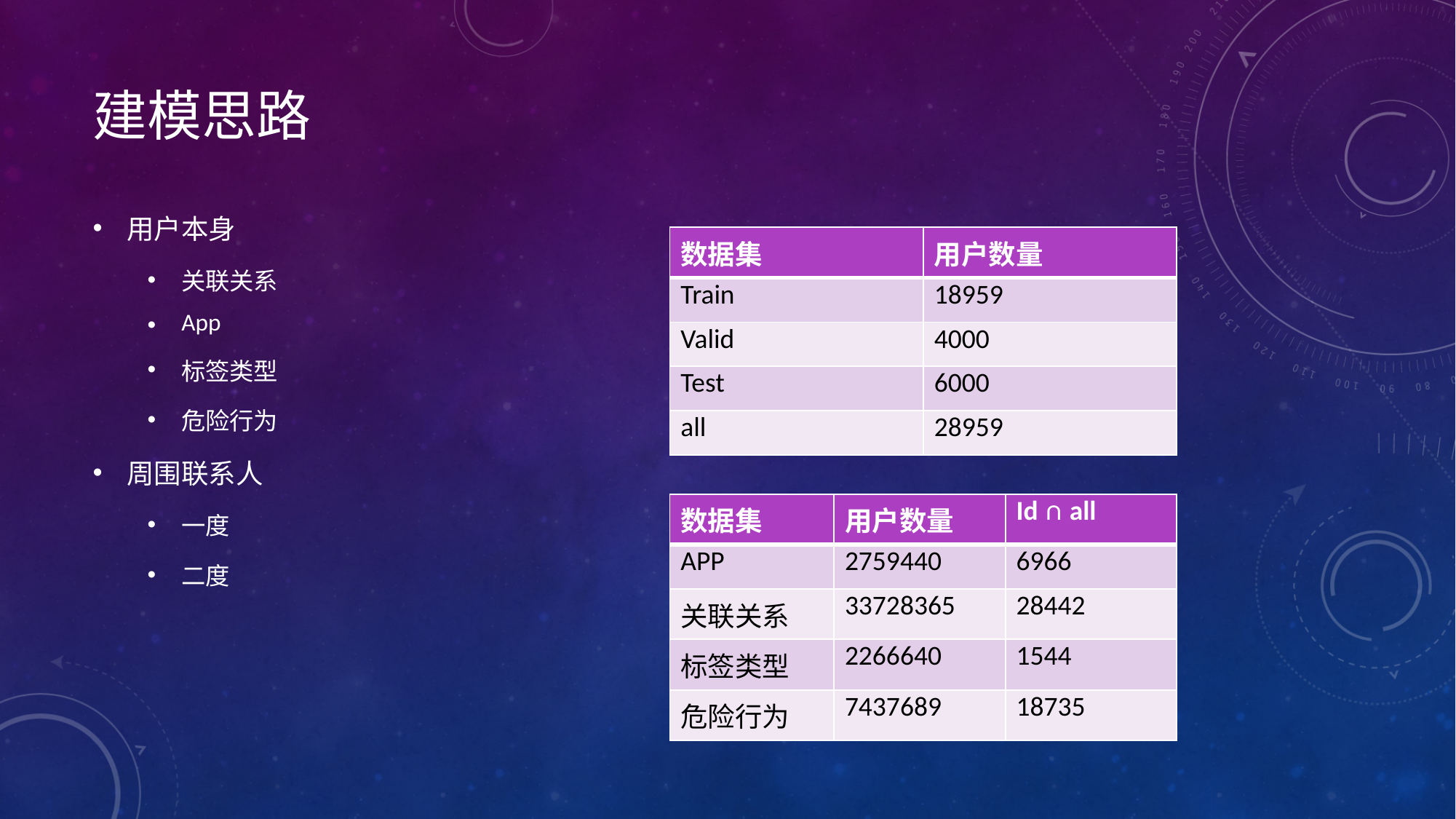

# 建模思路
用户本身
关联关系
App
标签类型
危险行为
周围联系人
一度
二度
| 数据集 | 用户数量 |
| --- | --- |
| Train | 18959 |
| Valid | 4000 |
| Test | 6000 |
| all | 28959 |
| 数据集 | 用户数量 | Id ∩ all |
| --- | --- | --- |
| APP | 2759440 | 6966 |
| 关联关系 | 33728365 | 28442 |
| 标签类型 | 2266640 | 1544 |
| 危险行为 | 7437689 | 18735 |